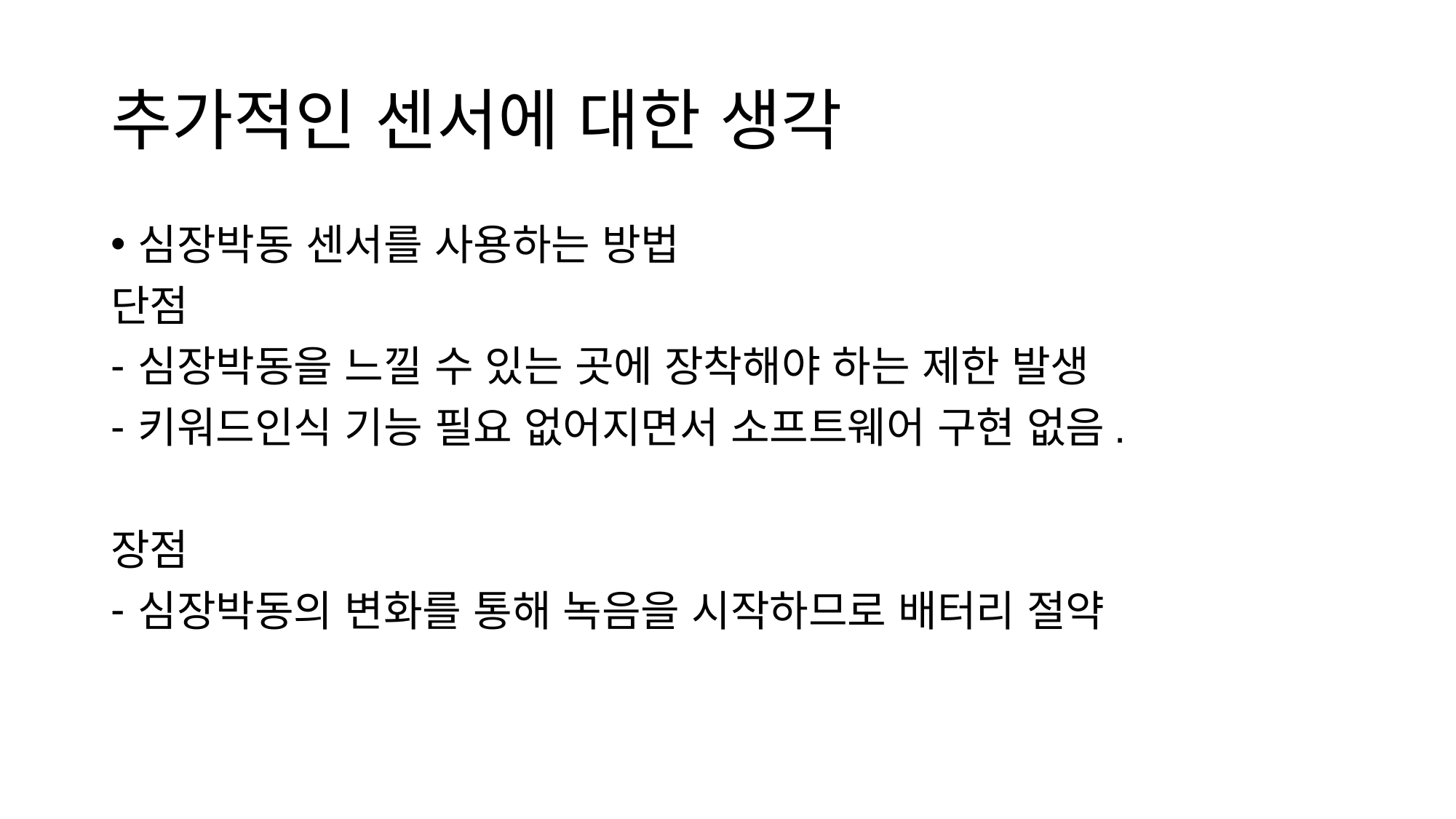

# 추가적인 센서에 대한 생각
심장박동 센서를 사용하는 방법
단점
심장박동을 느낄 수 있는 곳에 장착해야 하는 제한 발생
키워드인식 기능 필요 없어지면서 소프트웨어 구현 없음.

장점
심장박동의 변화를 통해 녹음을 시작하므로 배터리 절약